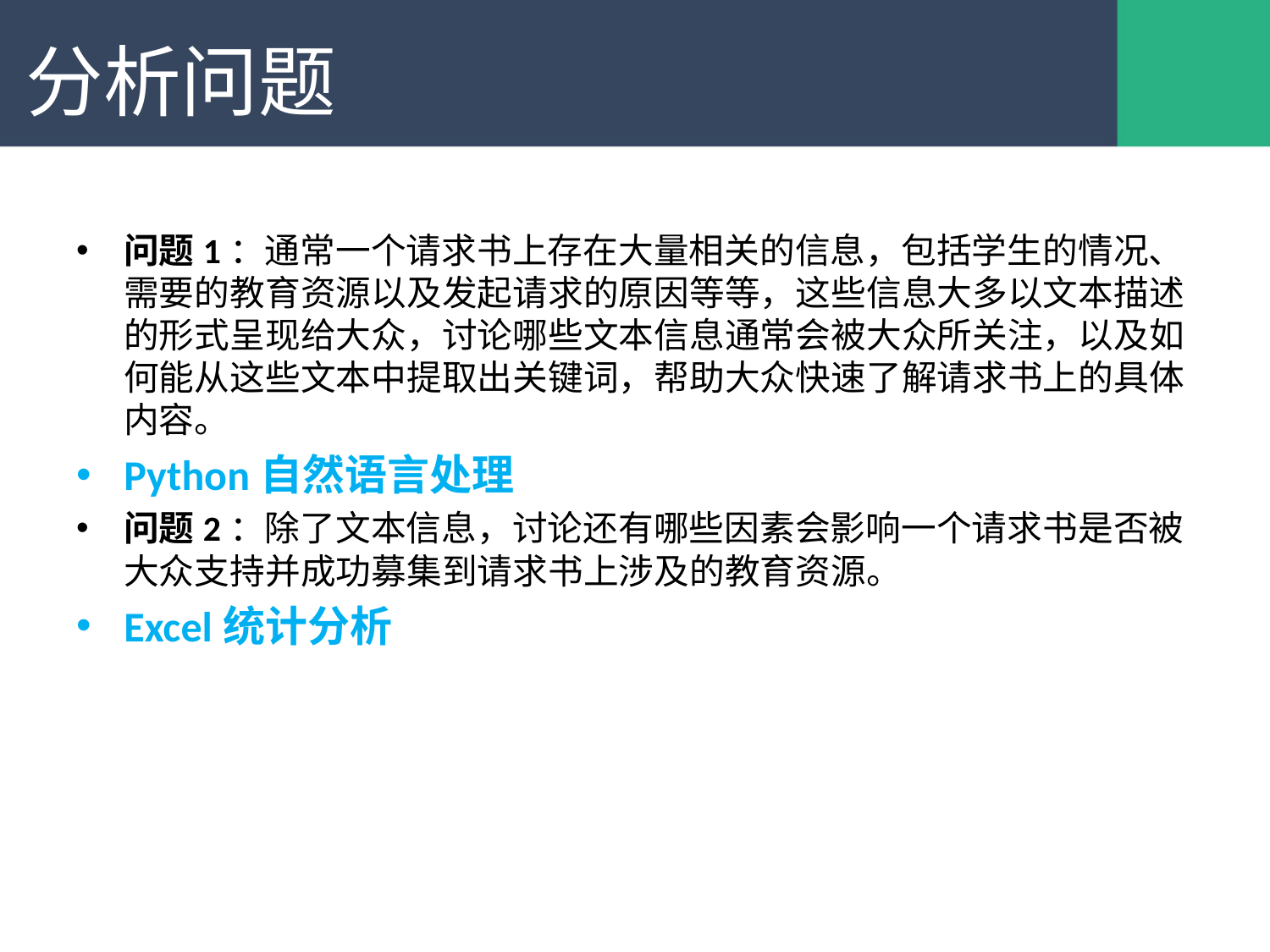

# 分析问题
问题1：通常一个请求书上存在大量相关的信息，包括学生的情况、需要的教育资源以及发起请求的原因等等，这些信息大多以文本描述的形式呈现给大众，讨论哪些文本信息通常会被大众所关注，以及如何能从这些文本中提取出关键词，帮助大众快速了解请求书上的具体内容。
Python自然语言处理
问题2：除了文本信息，讨论还有哪些因素会影响一个请求书是否被大众支持并成功募集到请求书上涉及的教育资源。
Excel统计分析